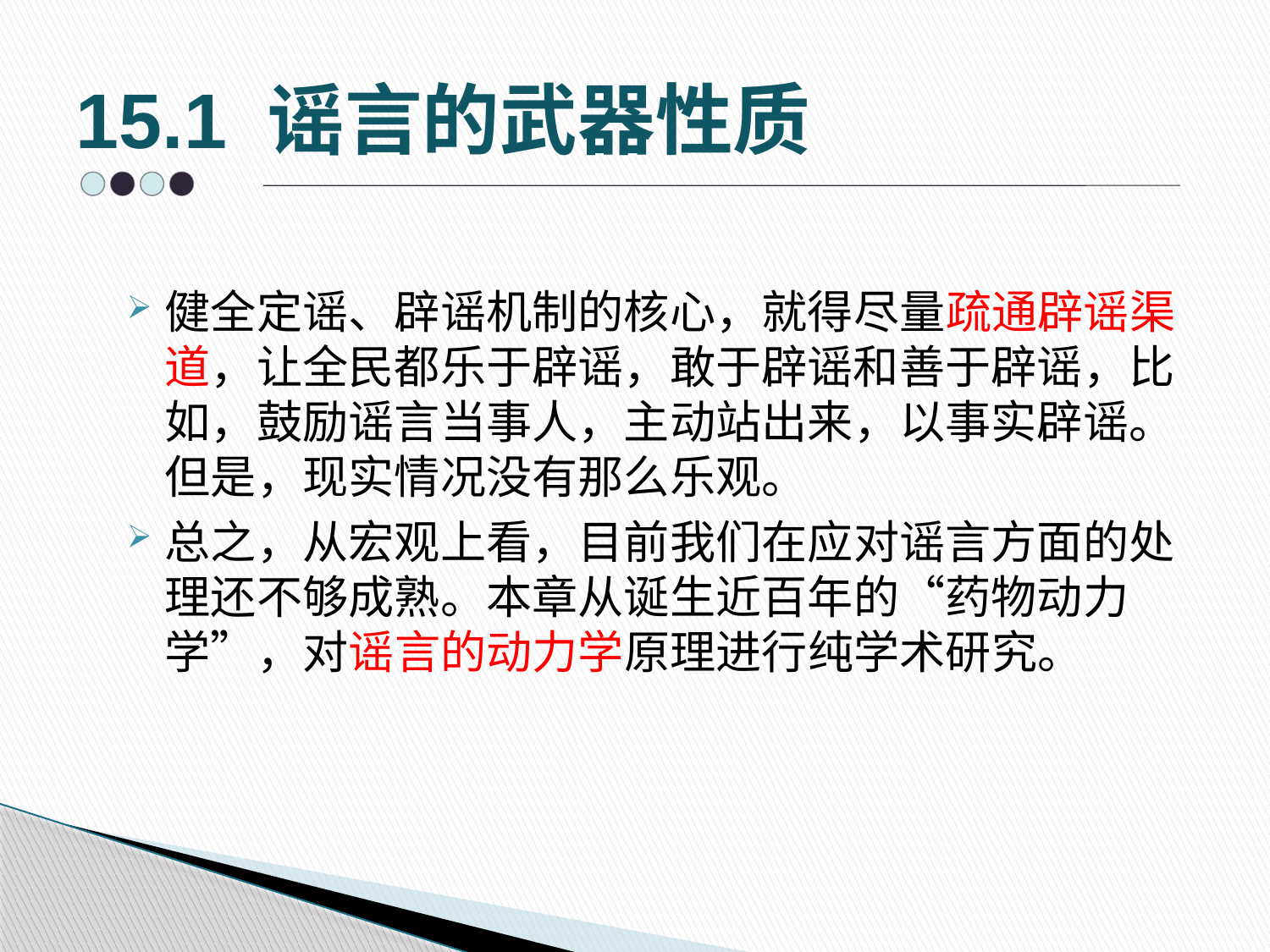

# 15.1 谣言的武器性质

健全定谣、辟谣机制的核心，就得尽量疏通辟谣渠道，让全民都乐于辟谣，敢于辟谣和善于辟谣，比如，鼓励谣言当事人，主动站出来，以事实辟谣。但是，现实情况没有那么乐观。
总之，从宏观上看，目前我们在应对谣言方面的处理还不够成熟。本章从诞生近百年的“药物动力学”，对谣言的动力学原理进行纯学术研究。